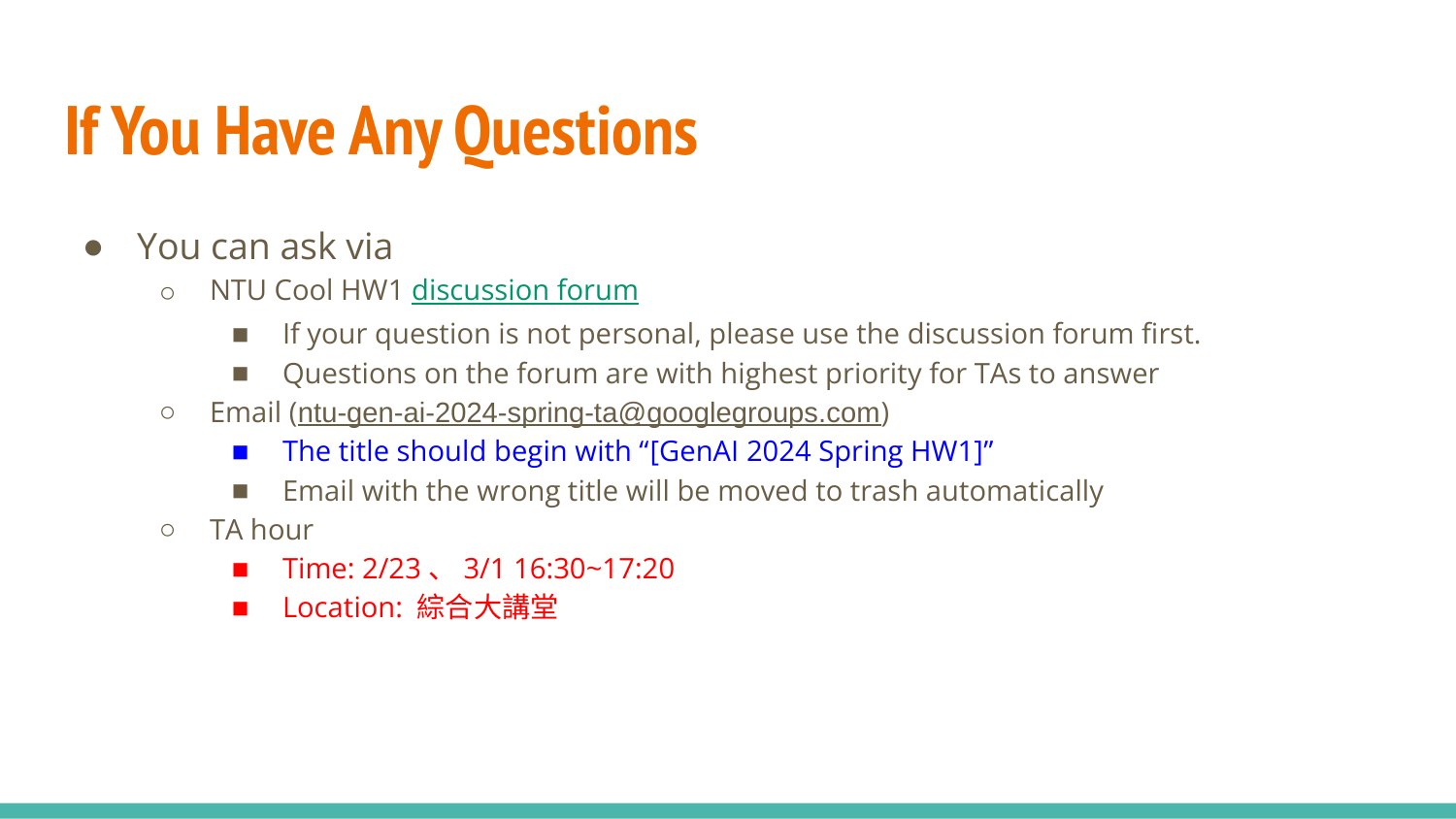

# If You Have Any Questions
You can ask via
NTU Cool HW1 discussion forum
If your question is not personal, please use the discussion forum first.
Questions on the forum are with highest priority for TAs to answer
Email (ntu-gen-ai-2024-spring-ta@googlegroups.com)
The title should begin with “[GenAI 2024 Spring HW1]”
Email with the wrong title will be moved to trash automatically
TA hour
Time: 2/23、3/1 16:30~17:20
Location: 綜合大講堂